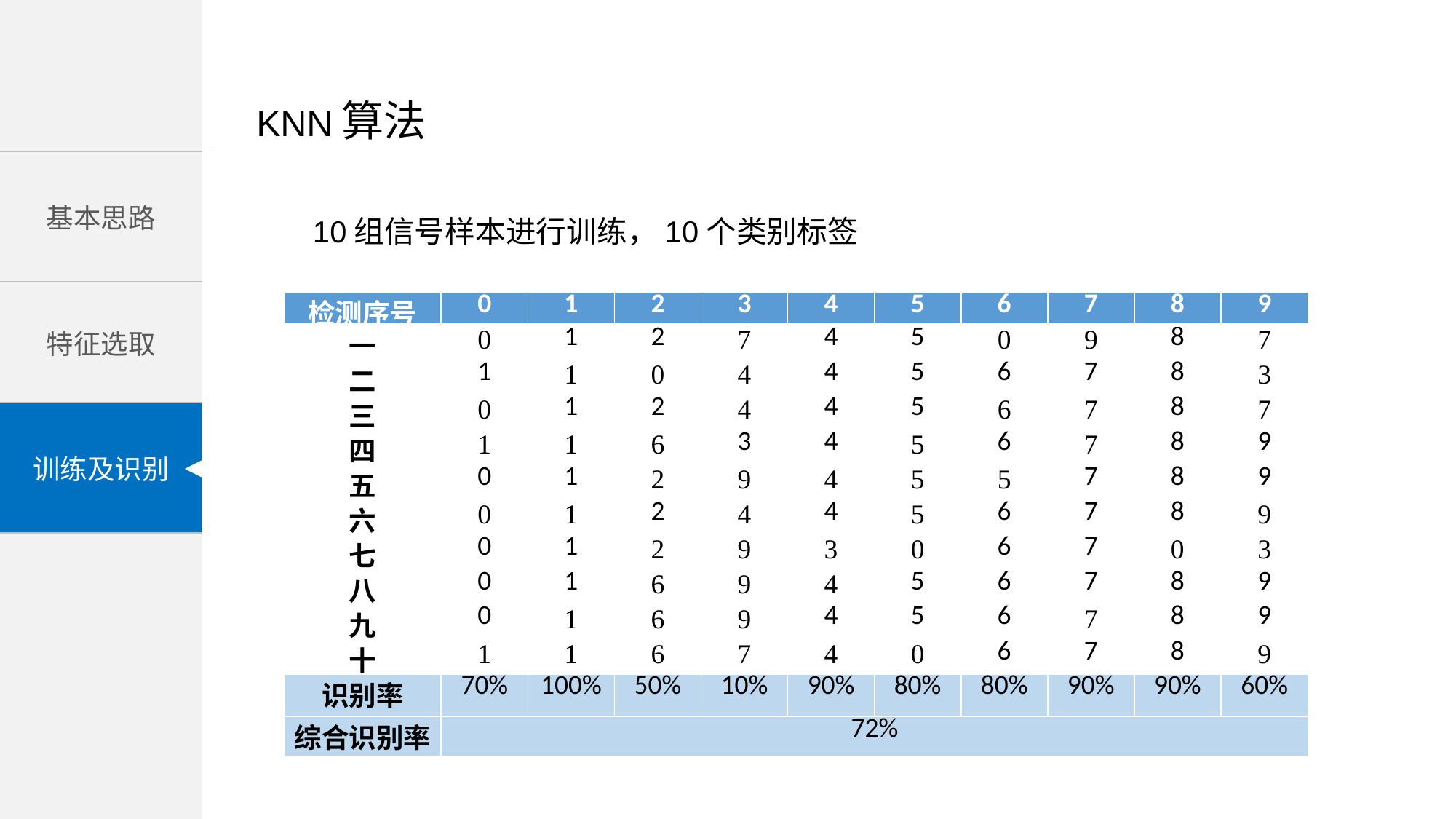

KNN算法
10组信号样本进行训练，10个类别标签
| 检测序号 | 0 | 1 | 2 | 3 | 4 | 5 | 6 | 7 | 8 | 9 |
| --- | --- | --- | --- | --- | --- | --- | --- | --- | --- | --- |
| 一 | 0 | 1 | 2 | 7 | 4 | 5 | 0 | 9 | 8 | 7 |
| 二 | 1 | 1 | 0 | 4 | 4 | 5 | 6 | 7 | 8 | 3 |
| 三 | 0 | 1 | 2 | 4 | 4 | 5 | 6 | 7 | 8 | 7 |
| 四 | 1 | 1 | 6 | 3 | 4 | 5 | 6 | 7 | 8 | 9 |
| 五 | 0 | 1 | 2 | 9 | 4 | 5 | 5 | 7 | 8 | 9 |
| 六 | 0 | 1 | 2 | 4 | 4 | 5 | 6 | 7 | 8 | 9 |
| 七 | 0 | 1 | 2 | 9 | 3 | 0 | 6 | 7 | 0 | 3 |
| 八 | 0 | 1 | 6 | 9 | 4 | 5 | 6 | 7 | 8 | 9 |
| 九 | 0 | 1 | 6 | 9 | 4 | 5 | 6 | 7 | 8 | 9 |
| 十 | 1 | 1 | 6 | 7 | 4 | 0 | 6 | 7 | 8 | 9 |
| 识别率 | 70% | 100% | 50% | 10% | 90% | 80% | 80% | 90% | 90% | 60% |
| 综合识别率 | 72% |  |  |  |  |  |  |  |  |  |